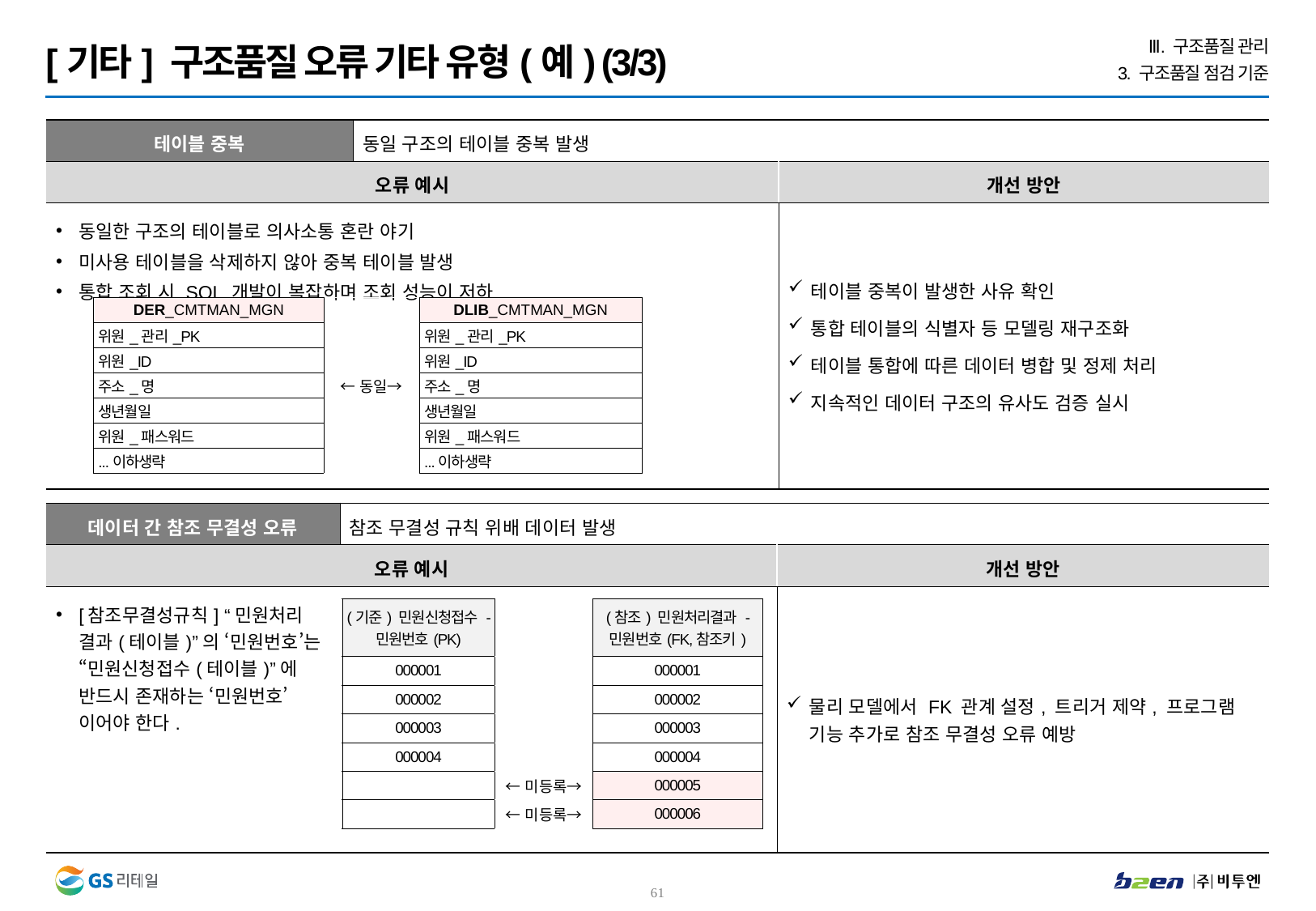

Ⅲ. 구조품질 관리
3. 구조품질 점검 기준
[기타] 구조품질 오류 기타 유형(예) (3/3)
| 테이블 중복 | 동일 구조의 테이블 중복 발생 |  |
| --- | --- | --- |
| 오류 예시 |  | 개선 방안 |
| 동일한 구조의 테이블로 의사소통 혼란 야기 미사용 테이블을 삭제하지 않아 중복 테이블 발생 통합 조회 시 SQL 개발이 복잡하며 조회 성능이 저하 |  | 테이블 중복이 발생한 사유 확인 통합 테이블의 식별자 등 모델링 재구조화 테이블 통합에 따른 데이터 병합 및 정제 처리 지속적인 데이터 구조의 유사도 검증 실시 |
| DER\_CMTMAN\_MGN | ←동일→ | DLIB\_CMTMAN\_MGN |
| --- | --- | --- |
| 위원\_관리\_PK |  | 위원\_관리\_PK |
| 위원\_ID |  | 위원\_ID |
| 주소\_명 |  | 주소\_명 |
| 생년월일 |  | 생년월일 |
| 위원\_패스워드 |  | 위원\_패스워드 |
| ...이하생략 |  | ...이하생략 |
| 데이터 간 참조 무결성 오류 | 참조 무결성 규칙 위배 데이터 발생 |  |
| --- | --- | --- |
| 오류 예시 |  | 개선 방안 |
| [참조무결성규칙] “민원처리 결과(테이블)”의 ‘민원번호’는 “민원신청접수(테이블)”에 반드시 존재하는 ‘민원번호’ 이어야 한다. |  | 물리 모델에서 FK 관계 설정, 트리거 제약, 프로그램 기능 추가로 참조 무결성 오류 예방 |
| (기준) 민원신청접수 - 민원번호(PK) |  | (참조) 민원처리결과 - 민원번호(FK,참조키) |
| --- | --- | --- |
| 000001 |  | 000001 |
| 000002 |  | 000002 |
| 000003 |  | 000003 |
| 000004 |  | 000004 |
|  | ←미등록→ | 000005 |
|  | ←미등록→ | 000006 |
61